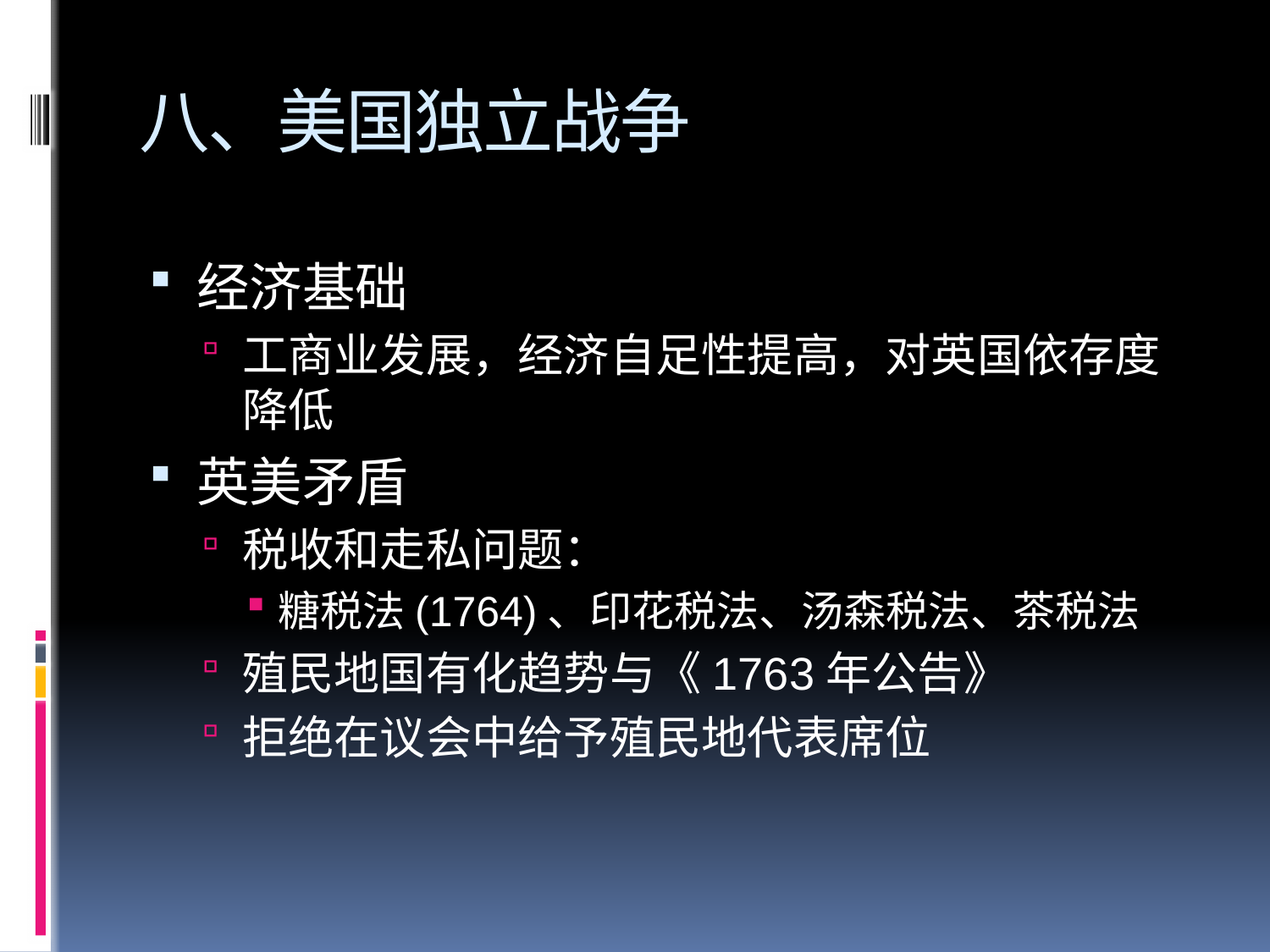

# 八、美国独立战争
经济基础
工商业发展，经济自足性提高，对英国依存度降低
英美矛盾
税收和走私问题：
糖税法(1764)、印花税法、汤森税法、茶税法
殖民地国有化趋势与《1763年公告》
拒绝在议会中给予殖民地代表席位